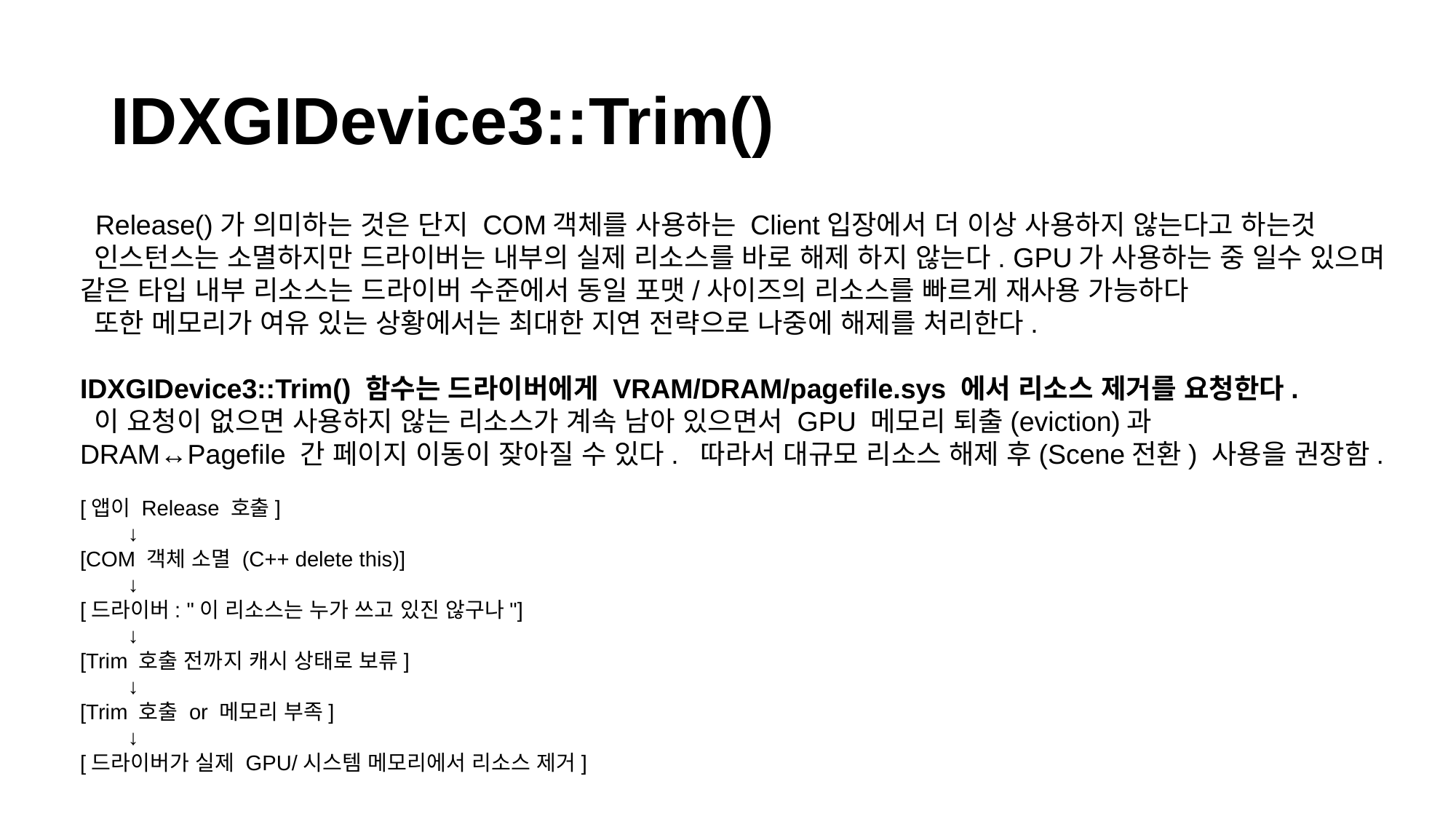

# IDXGIDevice3::Trim()
  Release()가 의미하는 것은 단지 COM객체를 사용하는 Client입장에서 더 이상 사용하지 않는다고 하는것
 인스턴스는 소멸하지만 드라이버는 내부의 실제 리소스를 바로 해제 하지 않는다. GPU가 사용하는 중 일수 있으며
같은 타입 내부 리소스는 드라이버 수준에서 동일 포맷/사이즈의 리소스를 빠르게 재사용 가능하다
 또한 메모리가 여유 있는 상황에서는 최대한 지연 전략으로 나중에 해제를 처리한다.

IDXGIDevice3::Trim() 함수는 드라이버에게 VRAM/DRAM/pagefile.sys 에서 리소스 제거를 요청한다.
 이 요청이 없으면 사용하지 않는 리소스가 계속 남아 있으면서 GPU 메모리 퇴출(eviction)과
DRAM↔Pagefile 간 페이지 이동이 잦아질 수 있다.  따라서 대규모 리소스 해제 후(Scene전환) 사용을 권장함.

[앱이 Release 호출]
        ↓
[COM 객체 소멸 (C++ delete this)]
        ↓
[드라이버: "이 리소스는 누가 쓰고 있진 않구나"]
        ↓
[Trim 호출 전까지 캐시 상태로 보류]
        ↓
[Trim 호출 or 메모리 부족]
        ↓
[드라이버가 실제 GPU/시스템 메모리에서 리소스 제거]